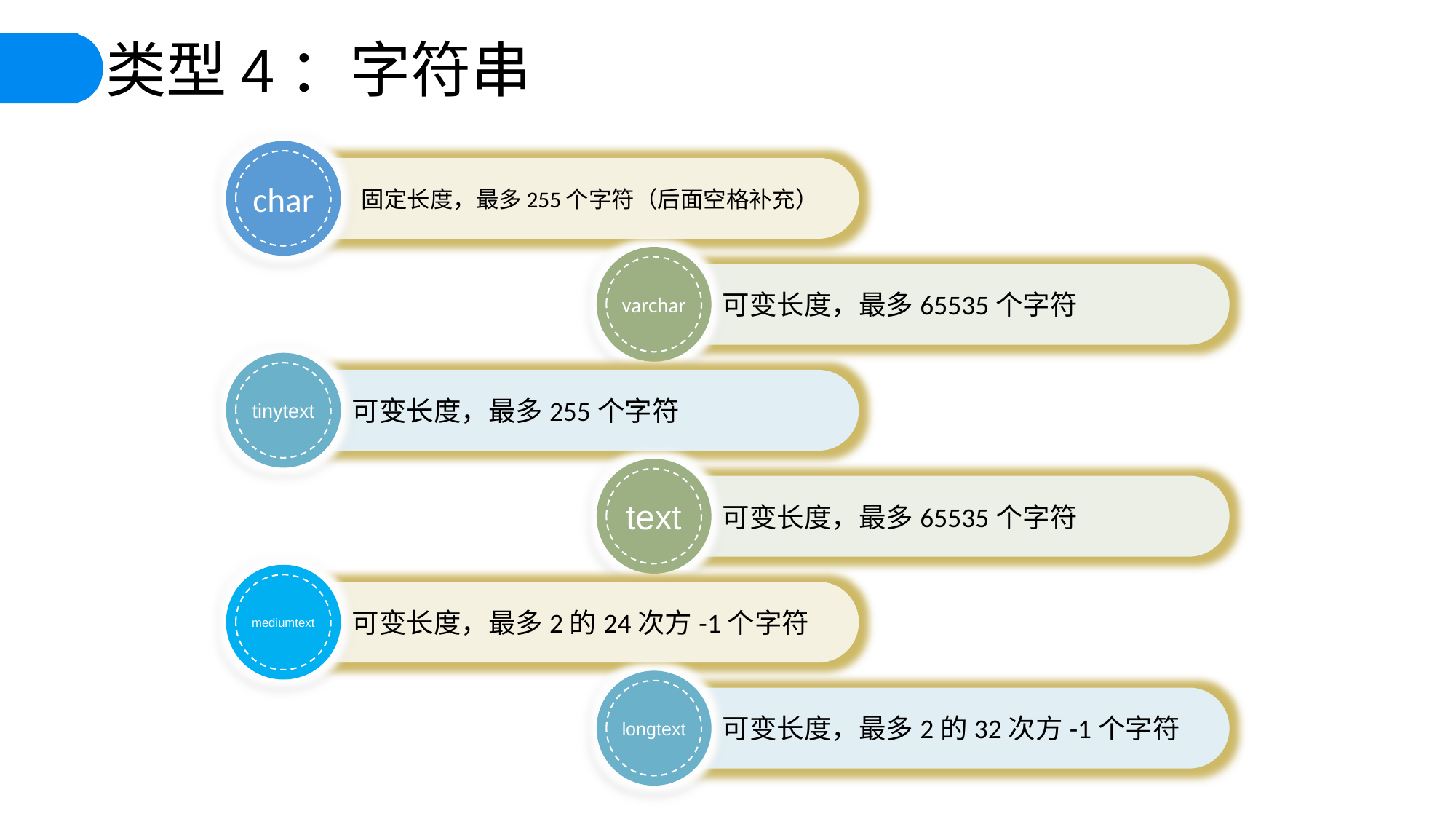

类型4：字符串

char
 固定长度，最多255个字符（后面空格补充）

varchar
可变长度，最多65535个字符

绝非来自正式职权
tinytext
可变长度，最多255个字符

大家十分谨慎，你必须下功夫赢得他们的信任。

text
可变长度，最多65535个字符

mediumtext
可变长度，最多2的24次方-1个字符

longtext
可变长度，最多2的32次方-1个字符